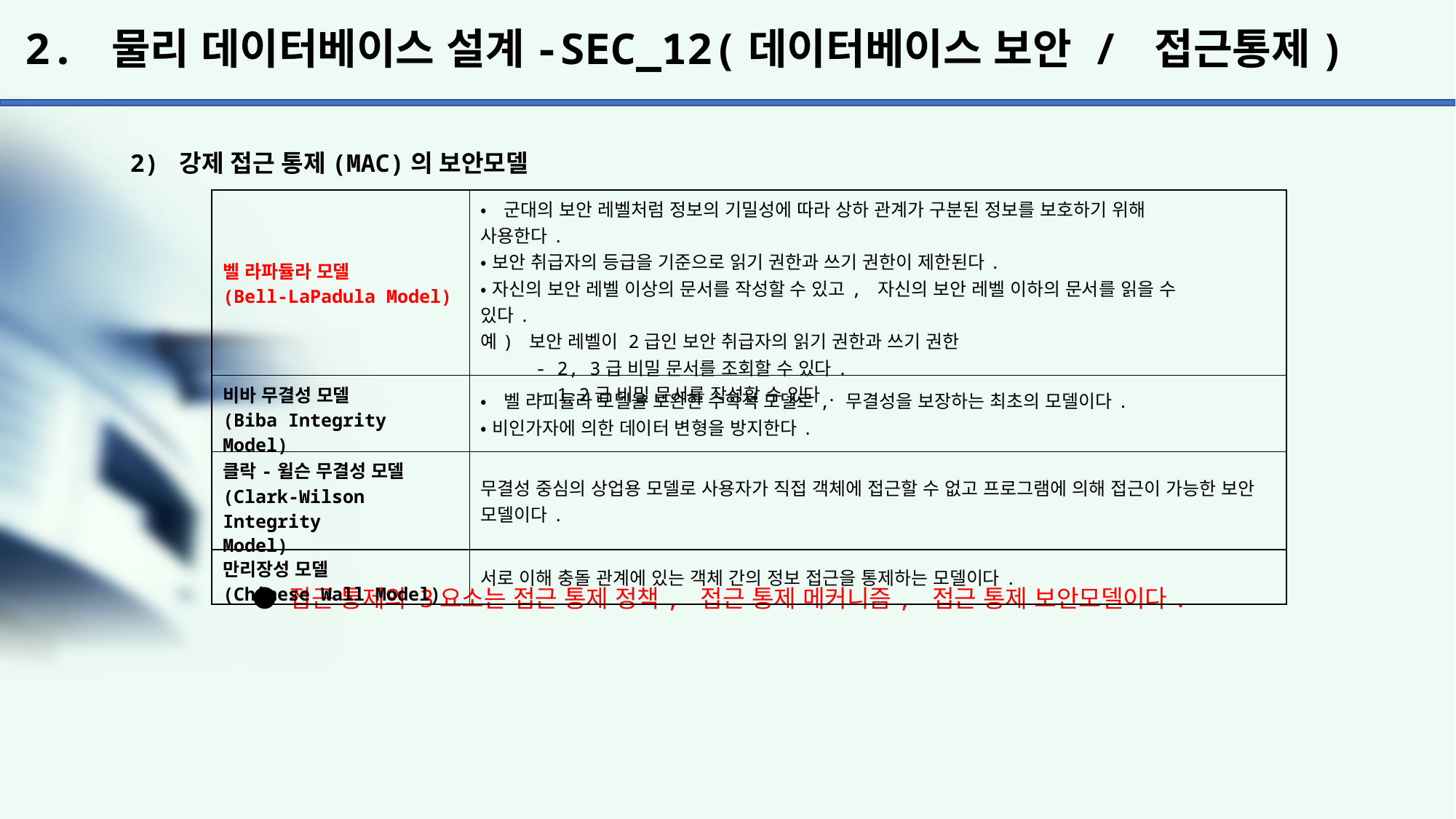

# 2. 물리 데이터베이스 설계-SEC_12(데이터베이스 보안 / 접근통제)
2) 강제 접근 통제(MAC)의 보안모델

	  ● 접근 통제의 3요소는 접근 통제 정책, 접근 통제 메커니즘, 접근 통제 보안모델이다.
| 벨 라파듈라 모델 (Bell-LaPadula Model) | •군대의 보안 레벨처럼 정보의 기밀성에 따라 상하 관계가 구분된 정보를 보호하기 위해 사용한다. •보안 취급자의 등급을 기준으로 읽기 권한과 쓰기 권한이 제한된다. •자신의 보안 레벨 이상의 문서를 작성할 수 있고, 자신의 보안 레벨 이하의 문서를 읽을 수 있다. 예) 보안 레벨이 2급인 보안 취급자의 읽기 권한과 쓰기 권한 - 2, 3급 비밀 문서를 조회할 수 있다. - 1·2급 비밀 문서를 작성할 수 있다. |
| --- | --- |
| 비바 무결성 모델 (Biba Integrity Model) | •벨 라피듈라 모델을 보완한 수학적 모델로, 무결성을 보장하는 최초의 모델이다. •비인가자에 의한 데이터 변형을 방지한다. |
| 클락-윌슨 무결성 모델 (Clark-Wilson Integrity Model) | 무결성 중심의 상업용 모델로 사용자가 직접 객체에 접근할 수 없고 프로그램에 의해 접근이 가능한 보안 모델이다. |
| 만리장성 모델 (Chinese Wall Model) | 서로 이해 충돌 관계에 있는 객체 간의 정보 접근을 통제하는 모델이다. |